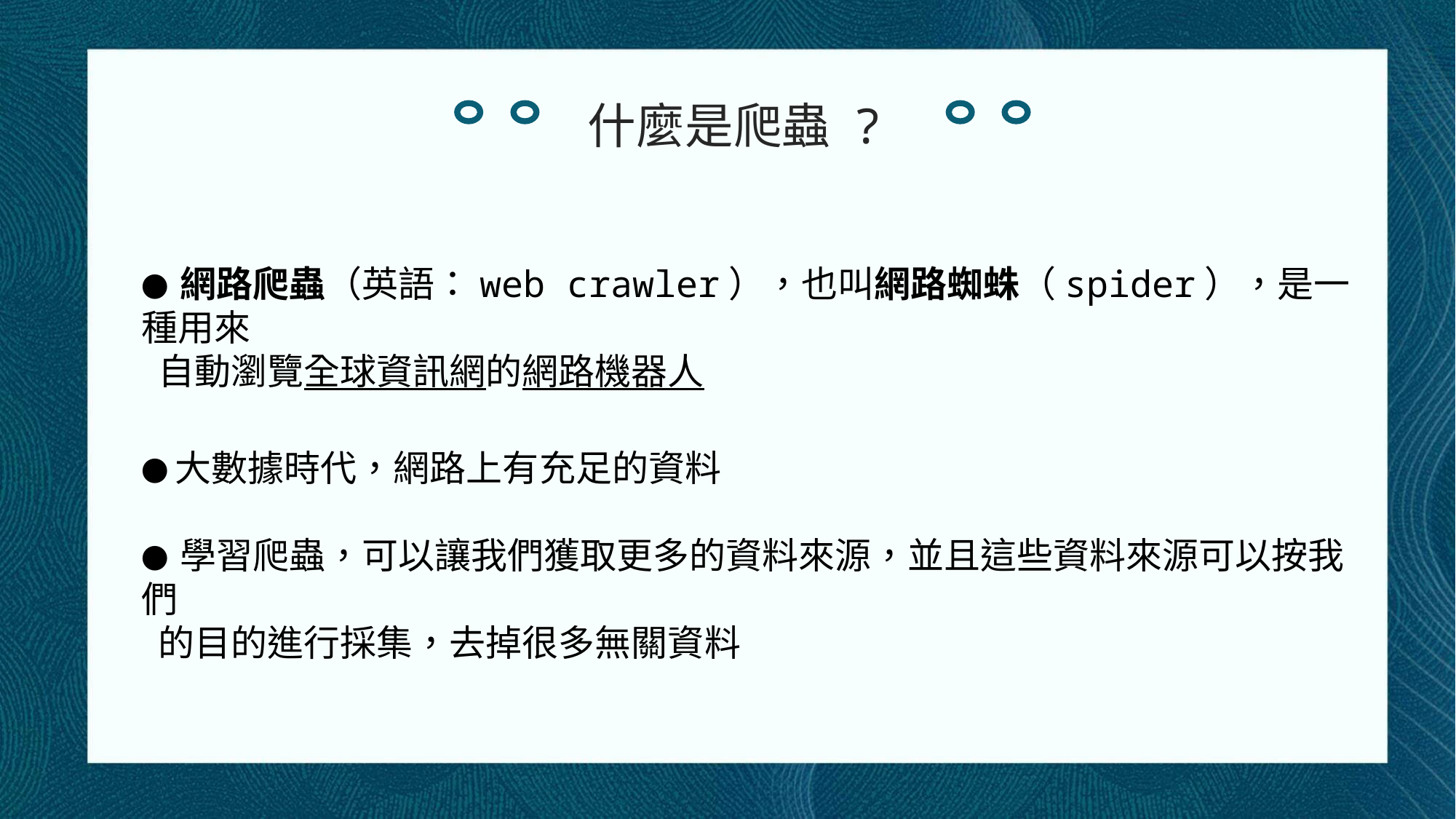

什麼是爬蟲 ?

● 網路爬蟲（英語：web crawler），也叫網路蜘蛛（spider），是一種用來
 自動瀏覽全球資訊網的網路機器人

●大數據時代，網路上有充足的資料

● 學習爬蟲，可以讓我們獲取更多的資料來源，並且這些資料來源可以按我們
 的目的進行採集，去掉很多無關資料